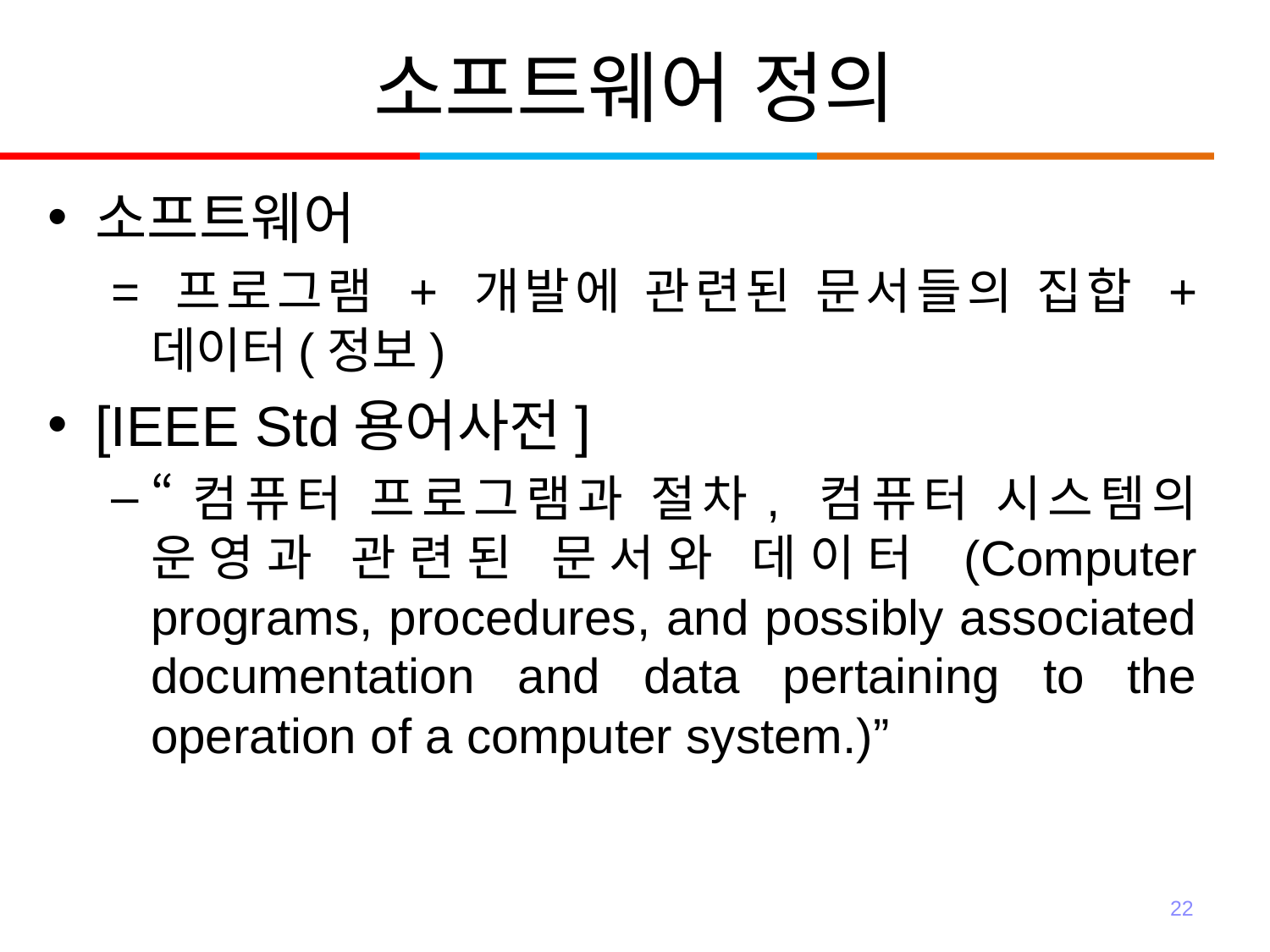

# 소프트웨어 정의
소프트웨어
= 프로그램 + 개발에 관련된 문서들의 집합 + 데이터(정보)
[IEEE Std용어사전]
“컴퓨터 프로그램과 절차, 컴퓨터 시스템의 운영과 관련된 문서와 데이터 (Computer programs, procedures, and possibly associated documentation and data pertaining to the operation of a computer system.)”
22